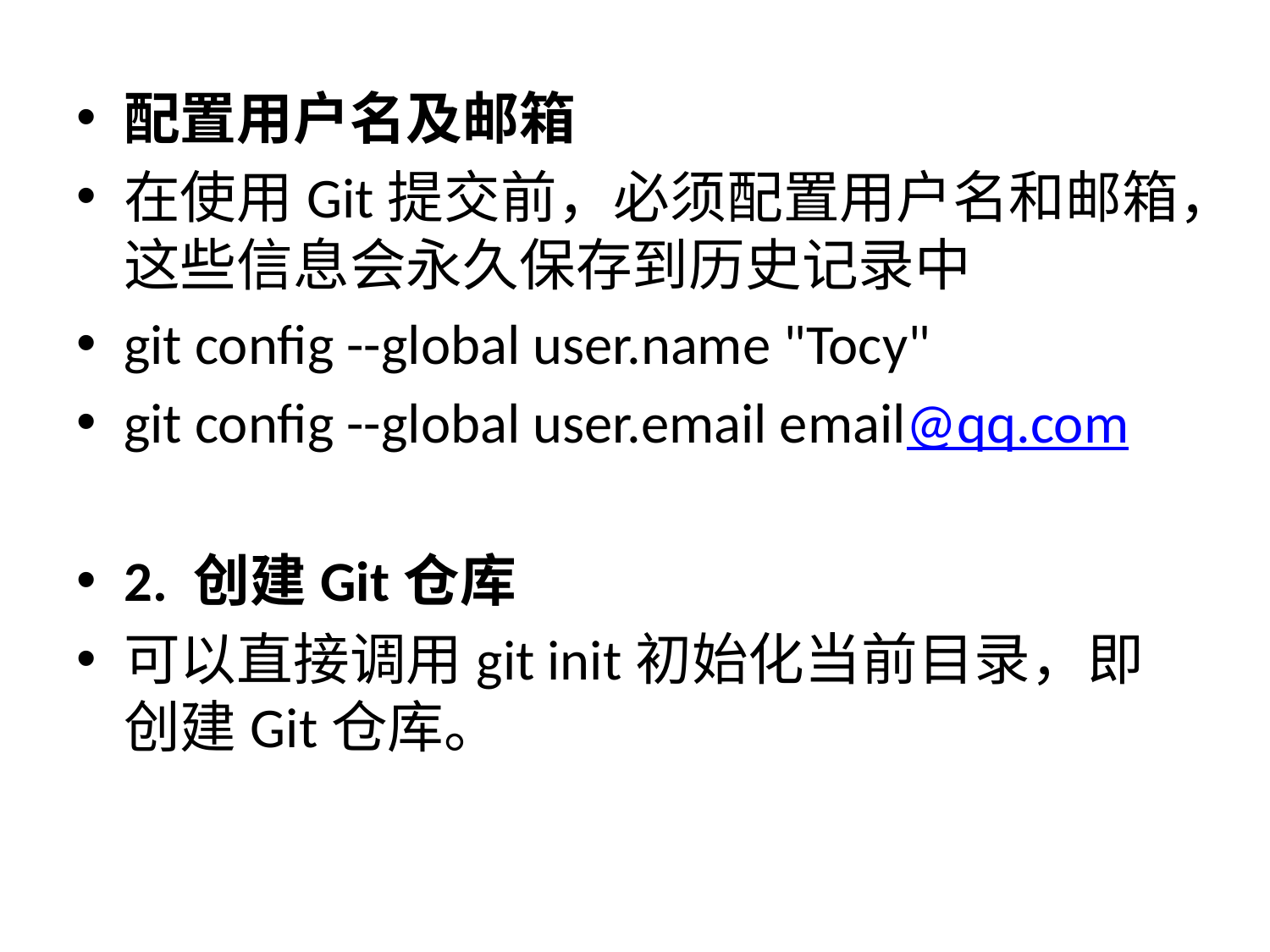

配置用户名及邮箱
在使用Git提交前，必须配置用户名和邮箱，这些信息会永久保存到历史记录中
git config --global user.name "Tocy"
git config --global user.email email@qq.com

2. 创建Git仓库
可以直接调用git init初始化当前目录，即创建Git仓库。